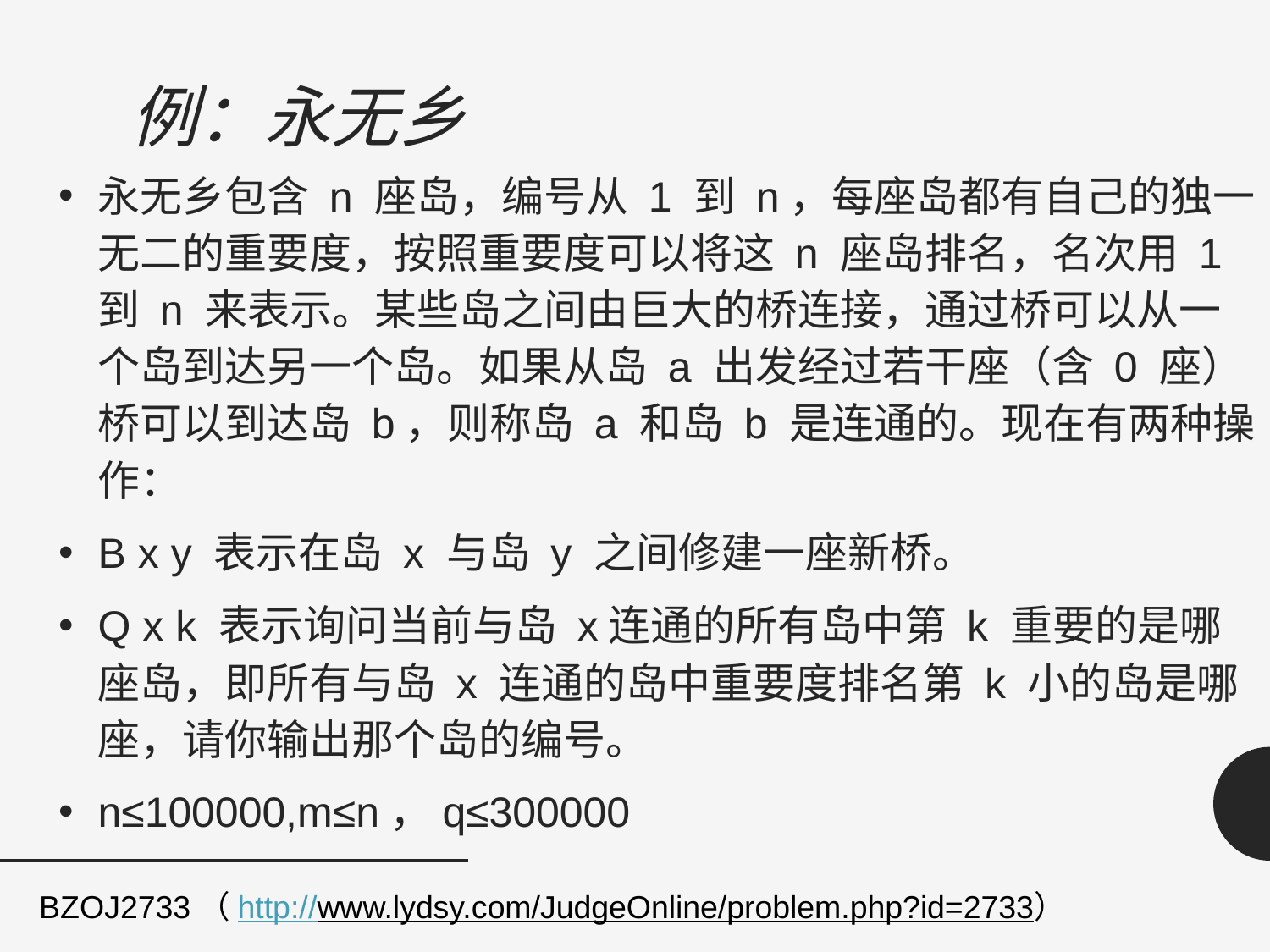

# 例：永无乡
永无乡包含 n 座岛，编号从 1 到 n，每座岛都有自己的独一无二的重要度，按照重要度可以将这 n 座岛排名，名次用 1 到 n 来表示。某些岛之间由巨大的桥连接，通过桥可以从一个岛到达另一个岛。如果从岛 a 出发经过若干座（含 0 座）桥可以到达岛 b，则称岛 a 和岛 b 是连通的。现在有两种操作：
B x y 表示在岛 x 与岛 y 之间修建一座新桥。
Q x k 表示询问当前与岛 x连通的所有岛中第 k 重要的是哪座岛，即所有与岛 x 连通的岛中重要度排名第 k 小的岛是哪 座，请你输出那个岛的编号。
n≤100000,m≤n，q≤300000
BZOJ2733（http://www.lydsy.com/JudgeOnline/problem.php?id=2733）